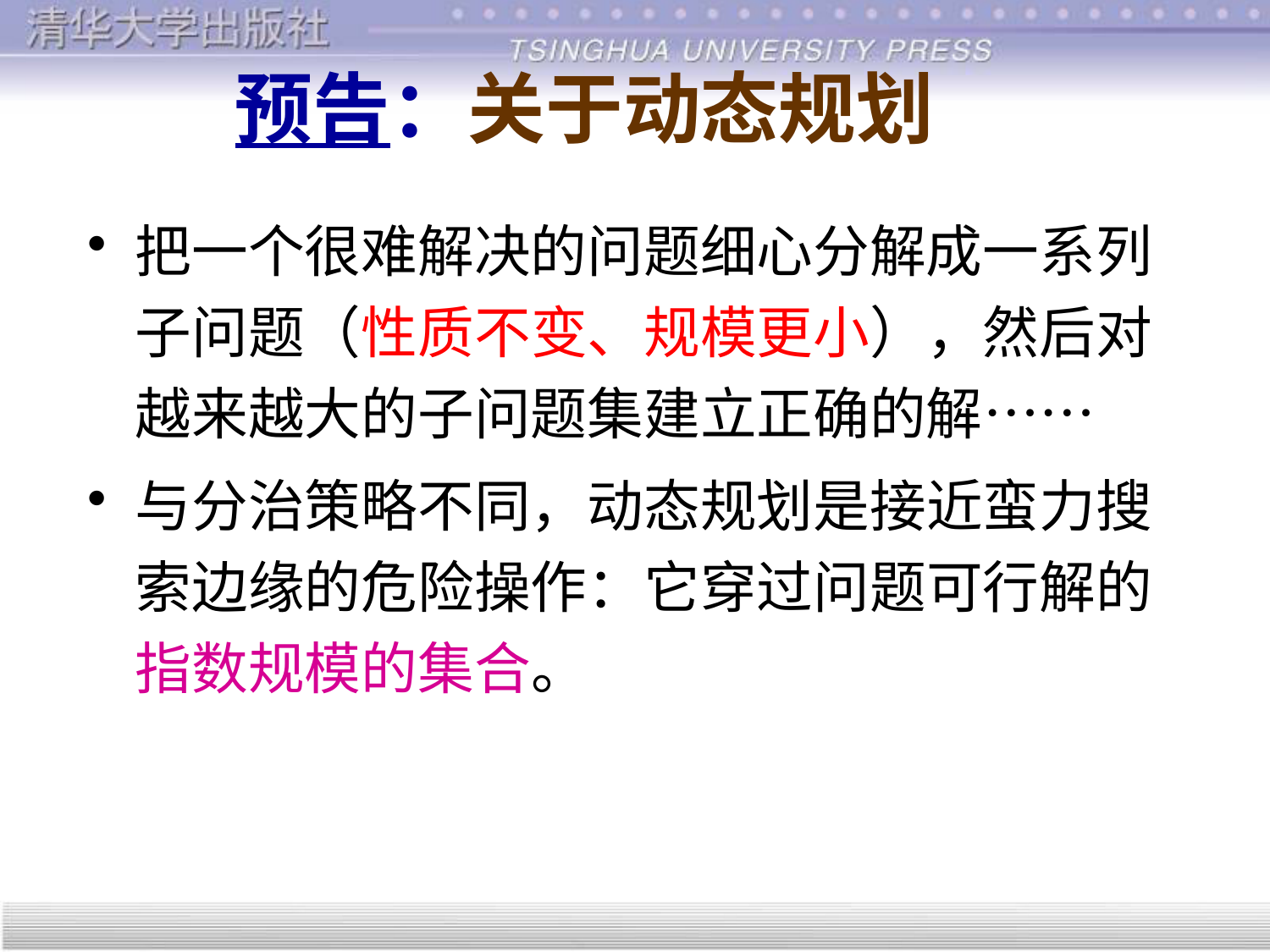

# 预告：关于动态规划
把一个很难解决的问题细心分解成一系列子问题（性质不变、规模更小），然后对越来越大的子问题集建立正确的解……
与分治策略不同，动态规划是接近蛮力搜索边缘的危险操作：它穿过问题可行解的指数规模的集合。
4